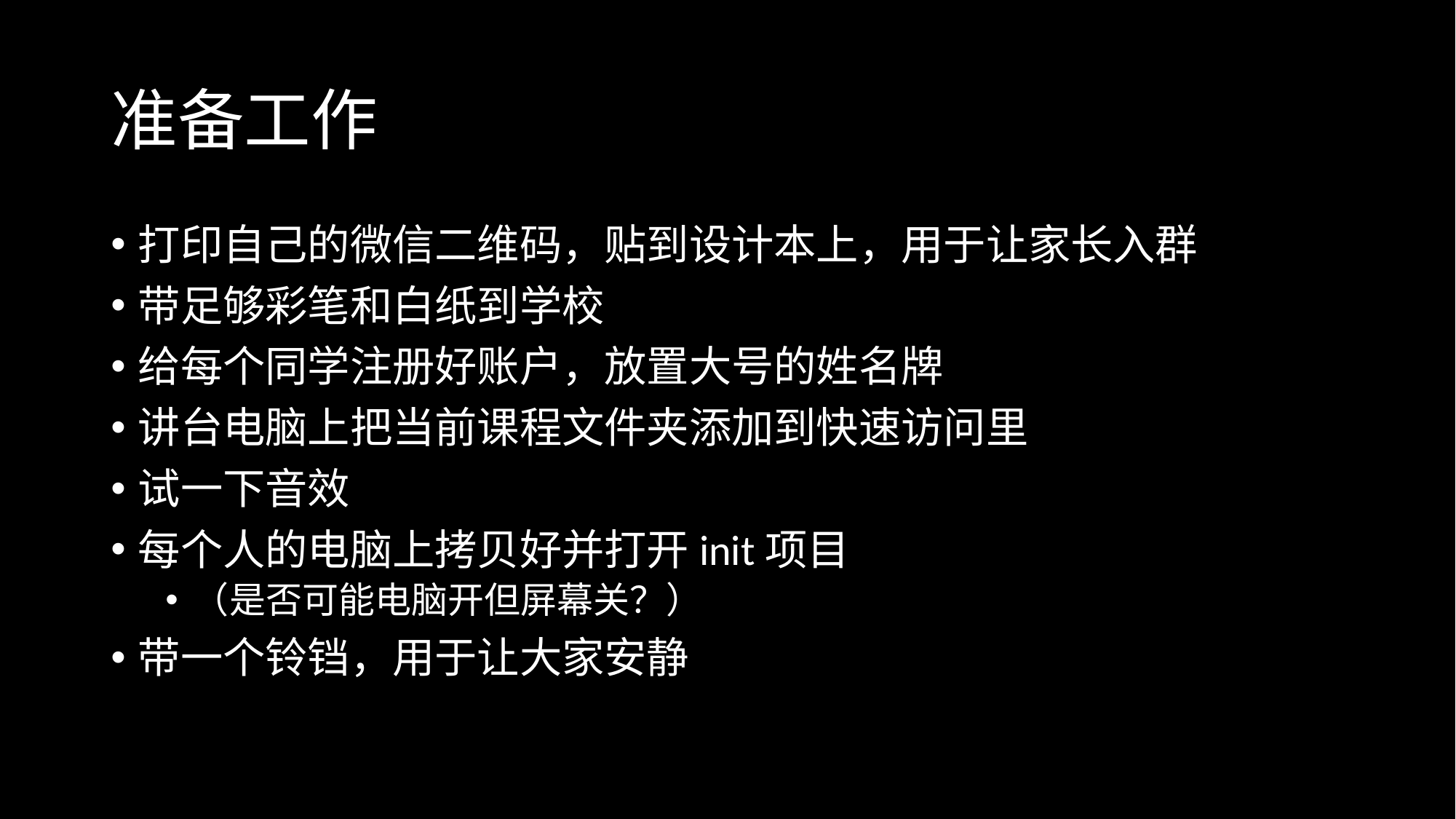

# 准备工作
打印自己的微信二维码，贴到设计本上，用于让家长入群
带足够彩笔和白纸到学校
给每个同学注册好账户，放置大号的姓名牌
讲台电脑上把当前课程文件夹添加到快速访问里
试一下音效
每个人的电脑上拷贝好并打开init项目
（是否可能电脑开但屏幕关？）
带一个铃铛，用于让大家安静